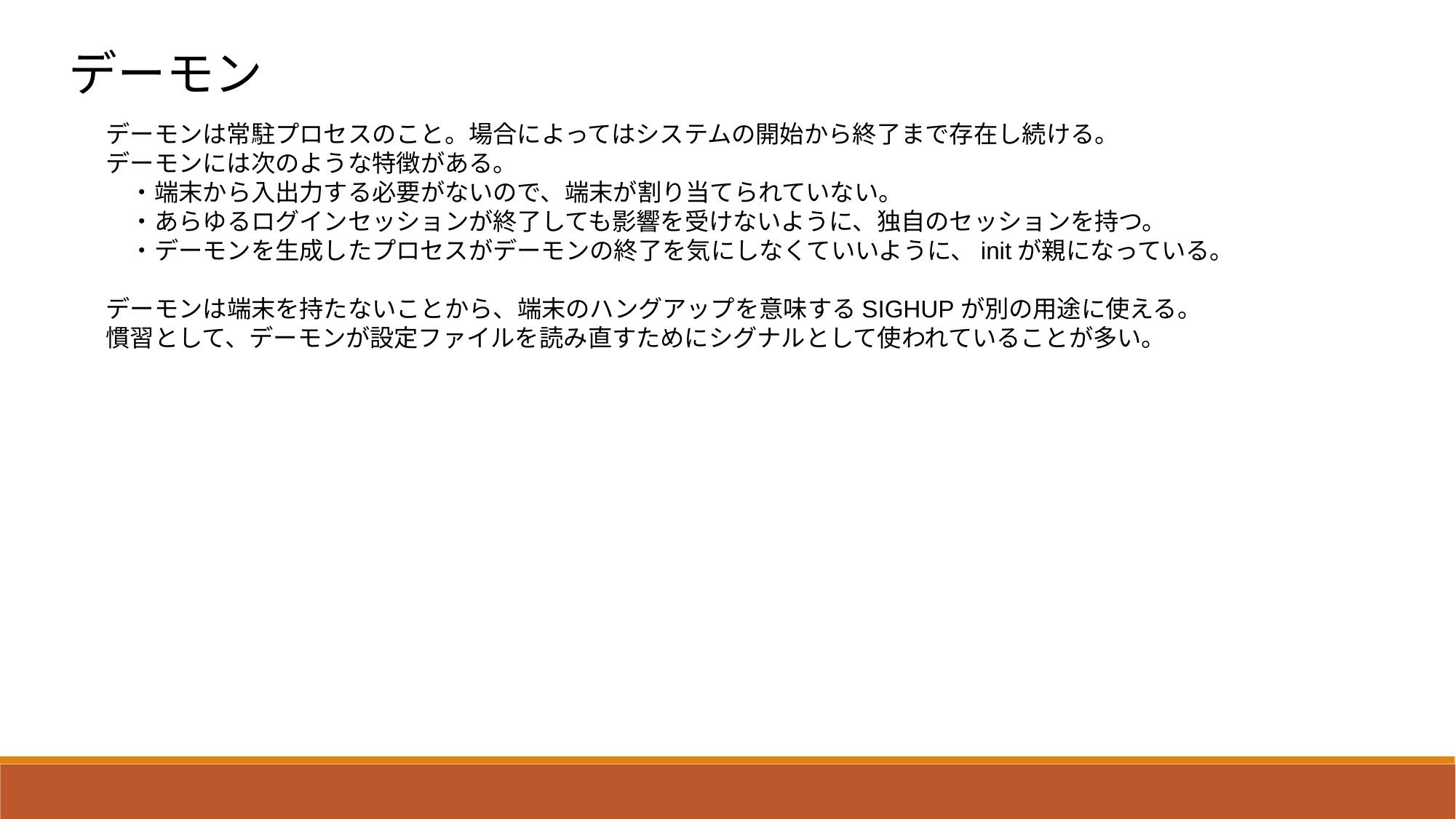

デーモン
デーモンは常駐プロセスのこと。場合によってはシステムの開始から終了まで存在し続ける。
デーモンには次のような特徴がある。
　・端末から入出力する必要がないので、端末が割り当てられていない。
　・あらゆるログインセッションが終了しても影響を受けないように、独自のセッションを持つ。
　・デーモンを生成したプロセスがデーモンの終了を気にしなくていいように、initが親になっている。

デーモンは端末を持たないことから、端末のハングアップを意味するSIGHUPが別の用途に使える。
慣習として、デーモンが設定ファイルを読み直すためにシグナルとして使われていることが多い。